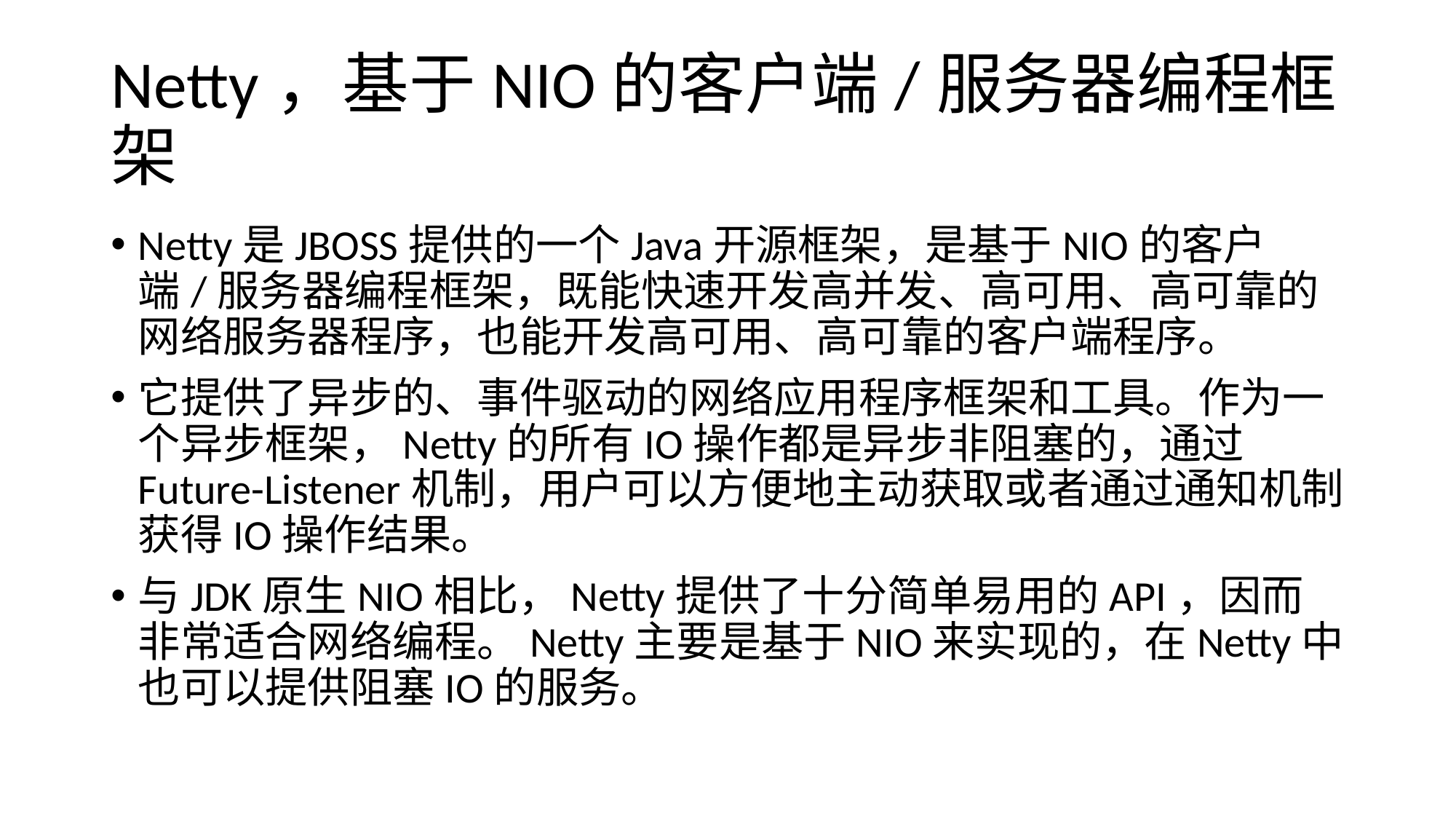

# Netty，基于NIO的客户端/服务器编程框架
Netty是JBOSS提供的一个Java开源框架，是基于NIO的客户端/服务器编程框架，既能快速开发高并发、高可用、高可靠的网络服务器程序，也能开发高可用、高可靠的客户端程序。
它提供了异步的、事件驱动的网络应用程序框架和工具。作为一个异步框架，Netty的所有IO操作都是异步非阻塞的，通过Future-Listener机制，用户可以方便地主动获取或者通过通知机制获得IO操作结果。
与JDK原生NIO相比，Netty提供了十分简单易用的API，因而非常适合网络编程。Netty主要是基于NIO来实现的，在Netty中也可以提供阻塞IO的服务。